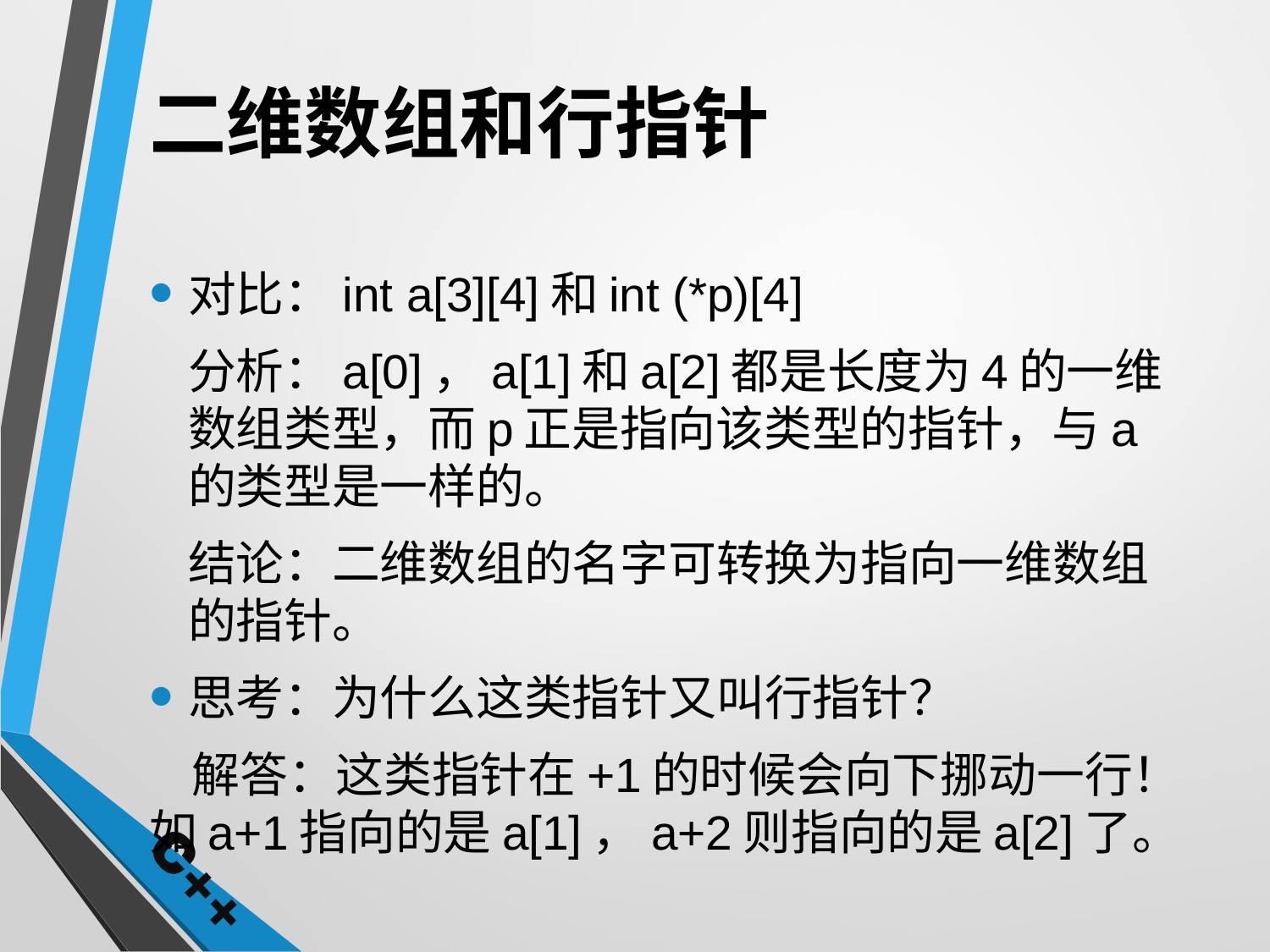

# 二维数组和行指针
对比：int a[3][4]和int (*p)[4]
	分析：a[0]，a[1]和a[2]都是长度为4的一维数组类型，而p正是指向该类型的指针，与a的类型是一样的。
	结论：二维数组的名字可转换为指向一维数组的指针。
思考：为什么这类指针又叫行指针？
   解答：这类指针在+1的时候会向下挪动一行！如a+1指向的是a[1]，a+2则指向的是a[2]了。